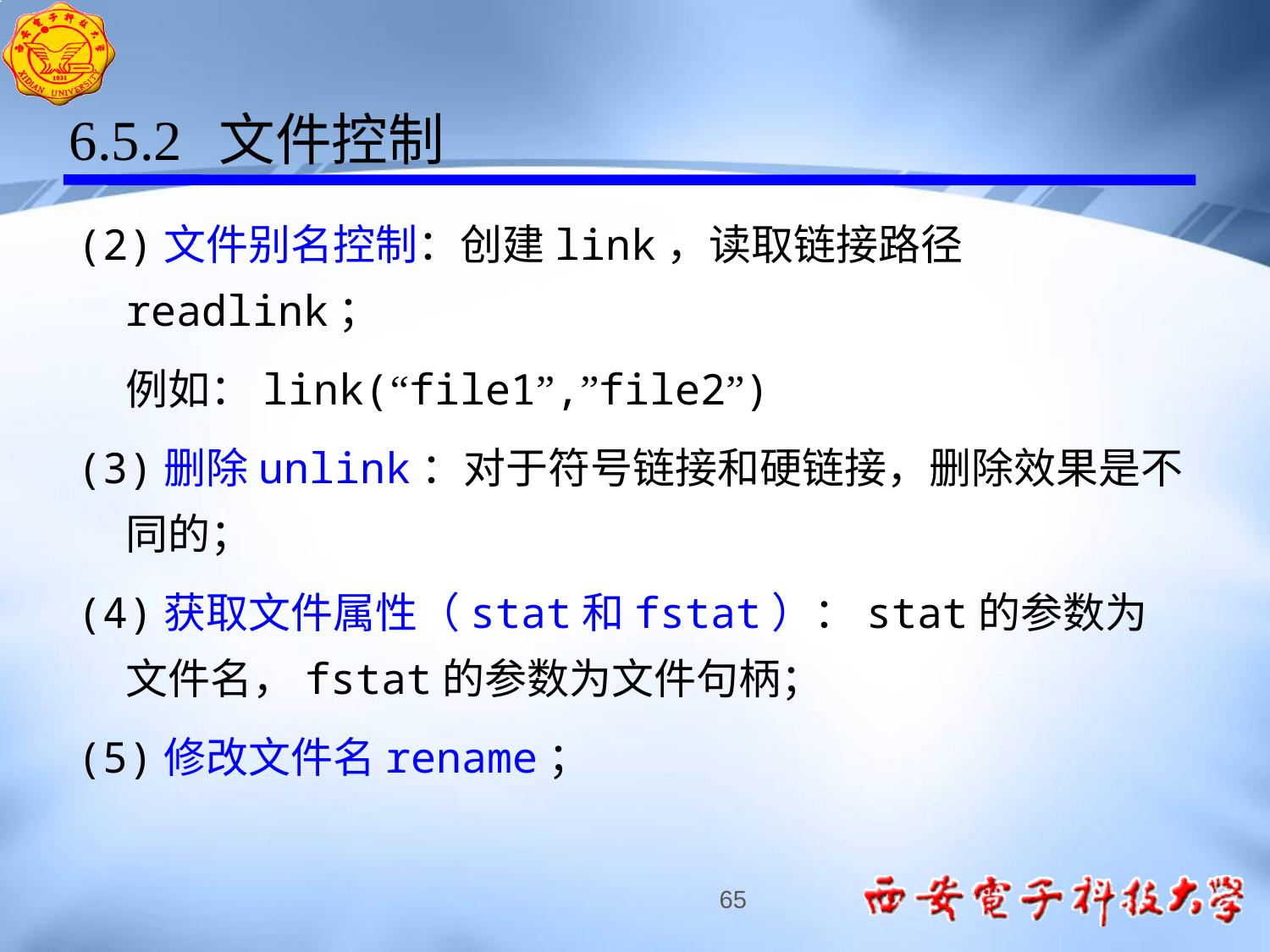

6.5.2 文件控制
(2)文件别名控制：创建link，读取链接路径readlink；
    例如：link(“file1”,”file2”)
(3)删除unlink：对于符号链接和硬链接，删除效果是不同的；
(4)获取文件属性（stat和fstat）：stat的参数为文件名，fstat的参数为文件句柄；
(5)修改文件名rename；

65